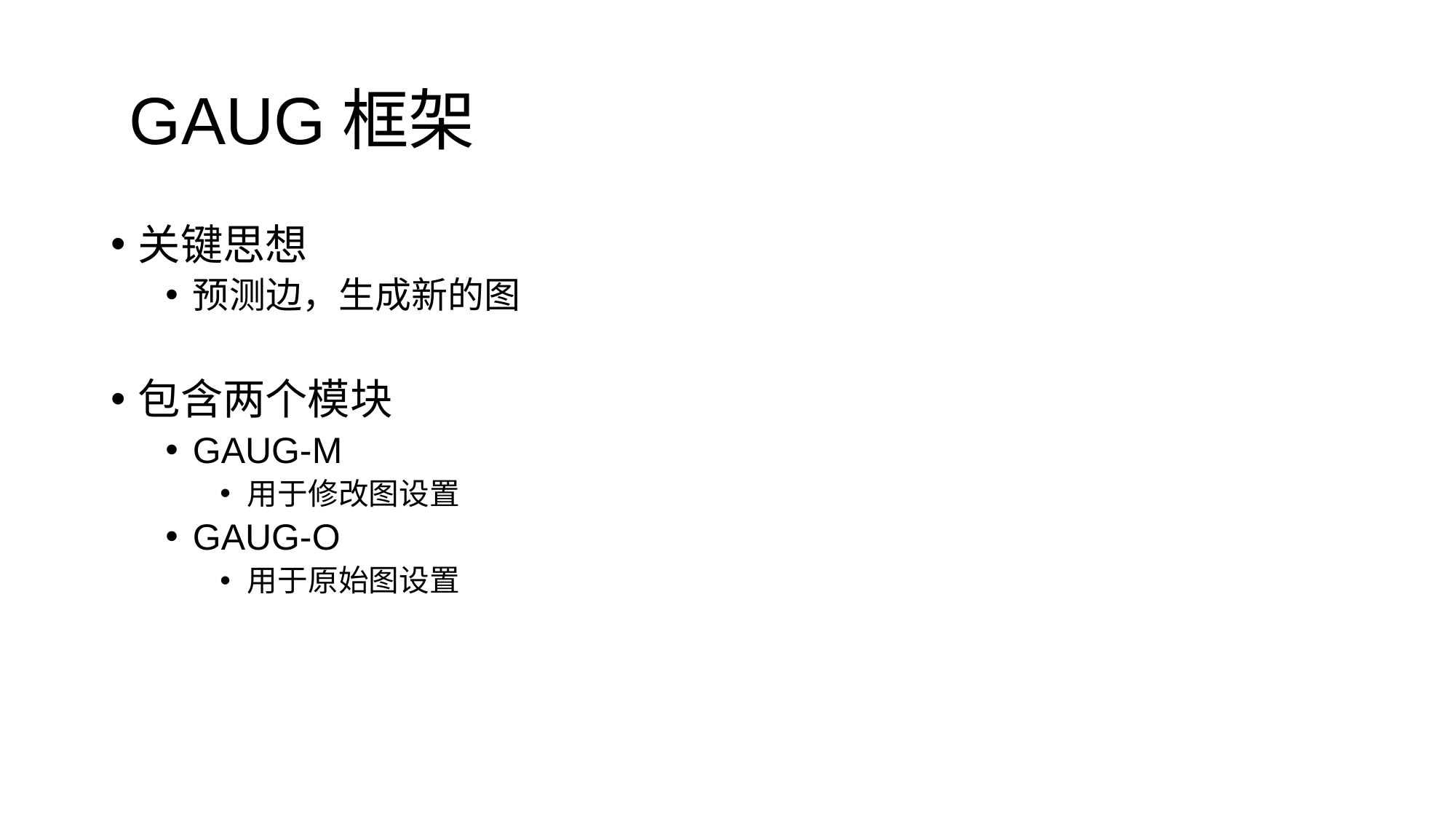

# GAUG框架
关键思想
预测边，生成新的图

包含两个模块
GAUG-M
用于修改图设置
GAUG-O
用于原始图设置